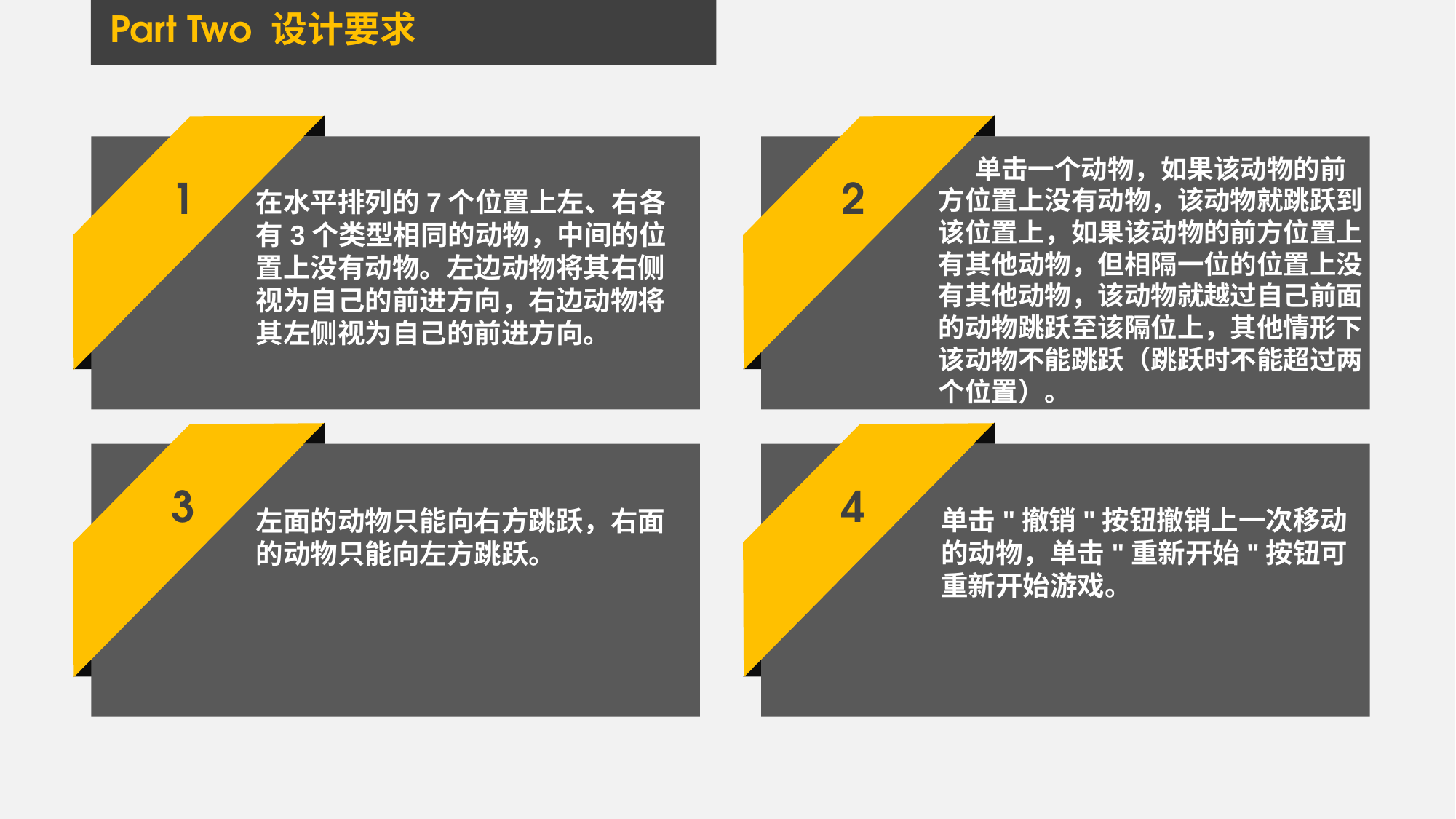

Part Two 设计要求

1

2
     单击一个动物，如果该动物的前
方位置上没有动物，该动物就跳跃到该位置上，如果该动物的前方位置上有其他动物，但相隔一位的位置上没有其他动物，该动物就越过自己前面的动物跳跃至该隔位上，其他情形下该动物不能跳跃（跳跃时不能超过两个位置）。
在水平排列的7个位置上左、右各有3个类型相同的动物，中间的位置上没有动物。左边动物将其右侧视为自己的前进方向，右边动物将其左侧视为自己的前进方向。

3

4
单击"撤销"按钮撤销上一次移动的动物，单击"重新开始"按钮可重新开始游戏。
左面的动物只能向右方跳跃，右面的动物只能向左方跳跃。